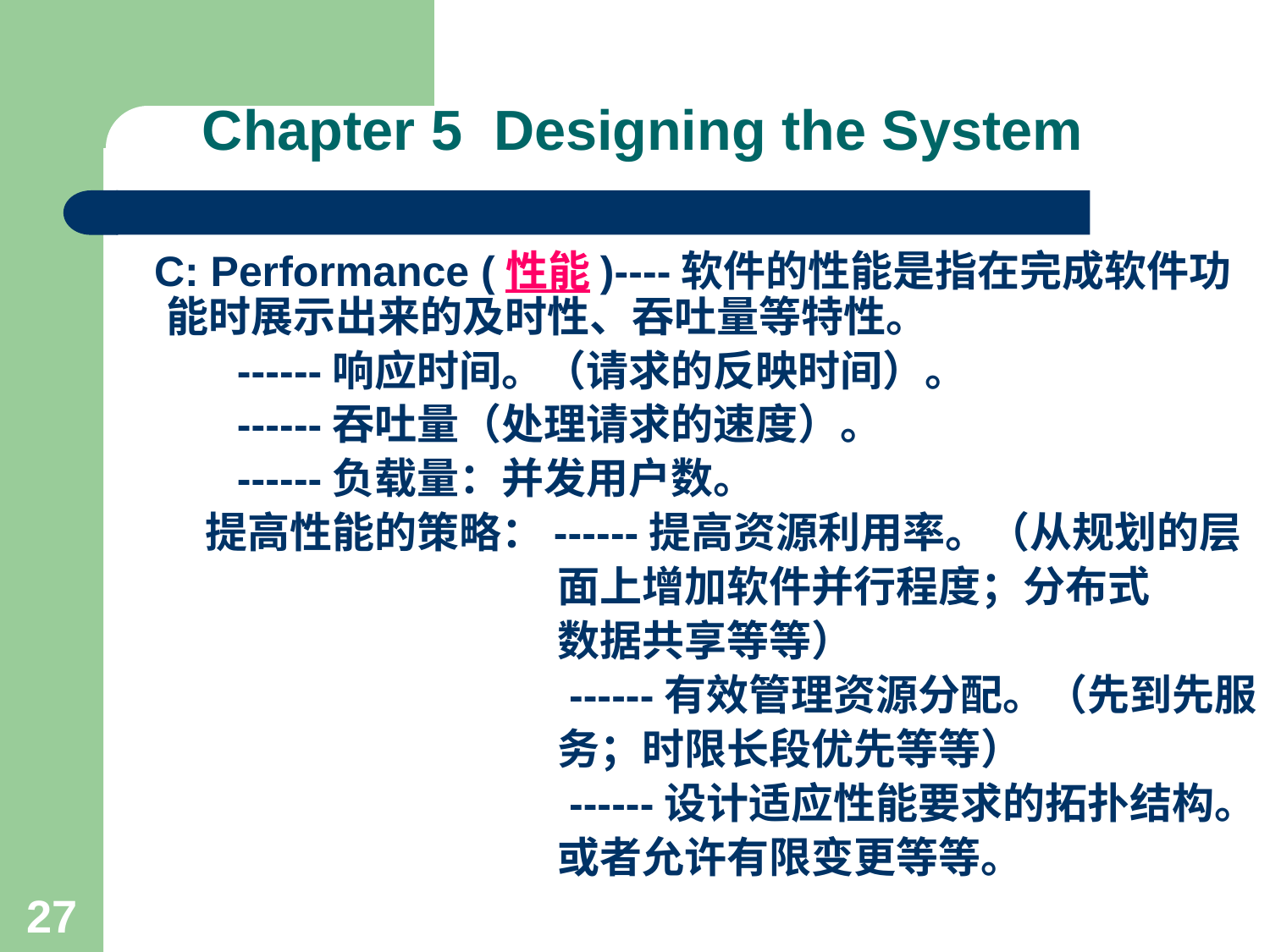

# Chapter 5  Designing the System
   C: Performance (性能)----软件的性能是指在完成软件功能时展示出来的及时性、吞吐量等特性。
          ------响应时间。（请求的反映时间）。
          ------吞吐量（处理请求的速度）。
          ------负载量：并发用户数。
        提高性能的策略：------提高资源利用率。（从规划的层
                                             面上增加软件并行程度；分布式
                                             数据共享等等）
                                      ------有效管理资源分配。（先到先服
                                             务；时限长段优先等等）
                                      ------设计适应性能要求的拓扑结构。
                                             或者允许有限变更等等。

27